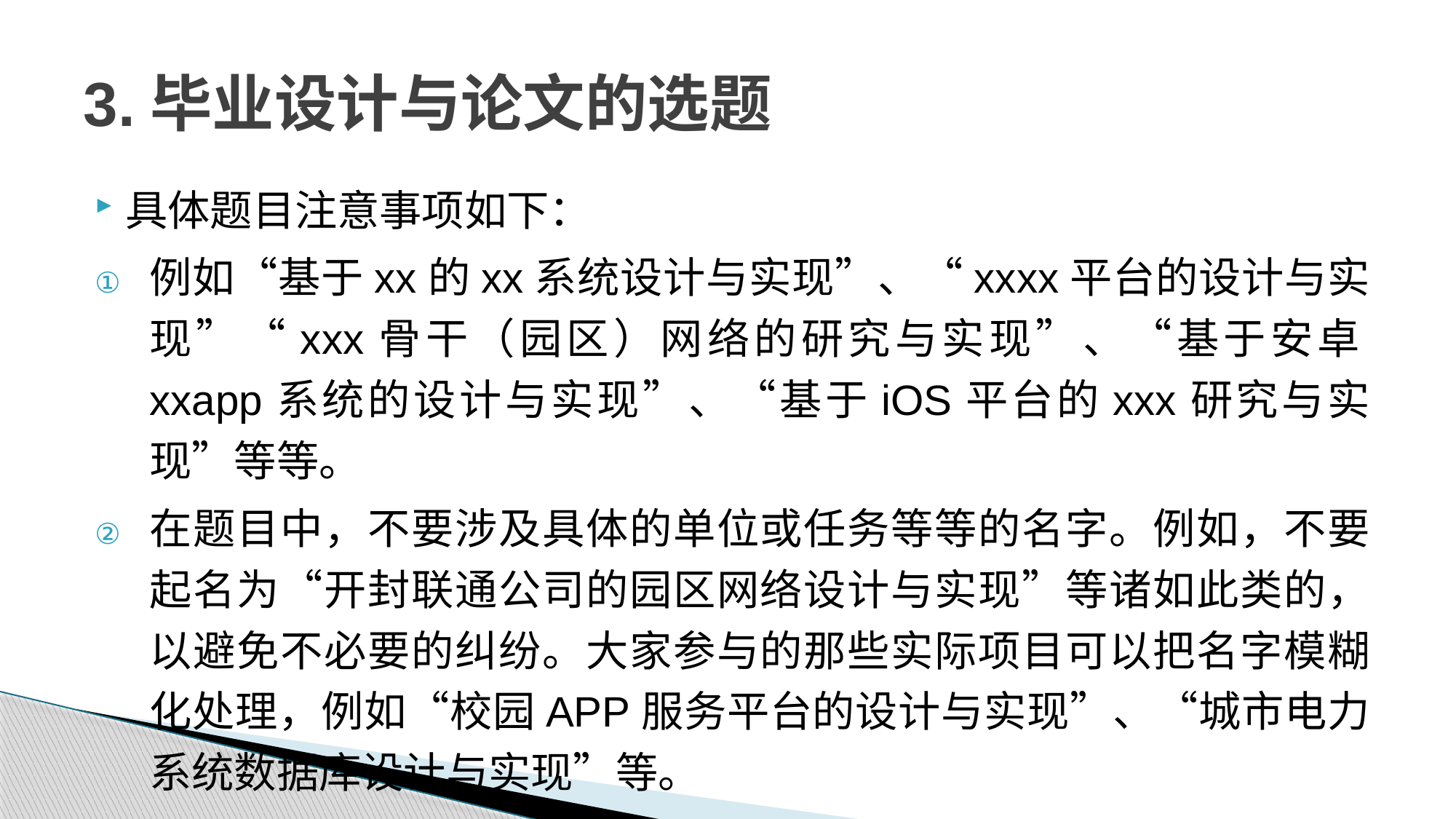

# 3.毕业设计与论文的选题
具体题目注意事项如下：
例如“基于xx的xx系统设计与实现”、“xxxx平台的设计与实现”“xxx骨干（园区）网络的研究与实现”、“基于安卓xxapp系统的设计与实现”、“基于iOS平台的xxx研究与实现”等等。
在题目中，不要涉及具体的单位或任务等等的名字。例如，不要起名为“开封联通公司的园区网络设计与实现”等诸如此类的，以避免不必要的纠纷。大家参与的那些实际项目可以把名字模糊化处理，例如“校园APP服务平台的设计与实现”、“城市电力系统数据库设计与实现”等。